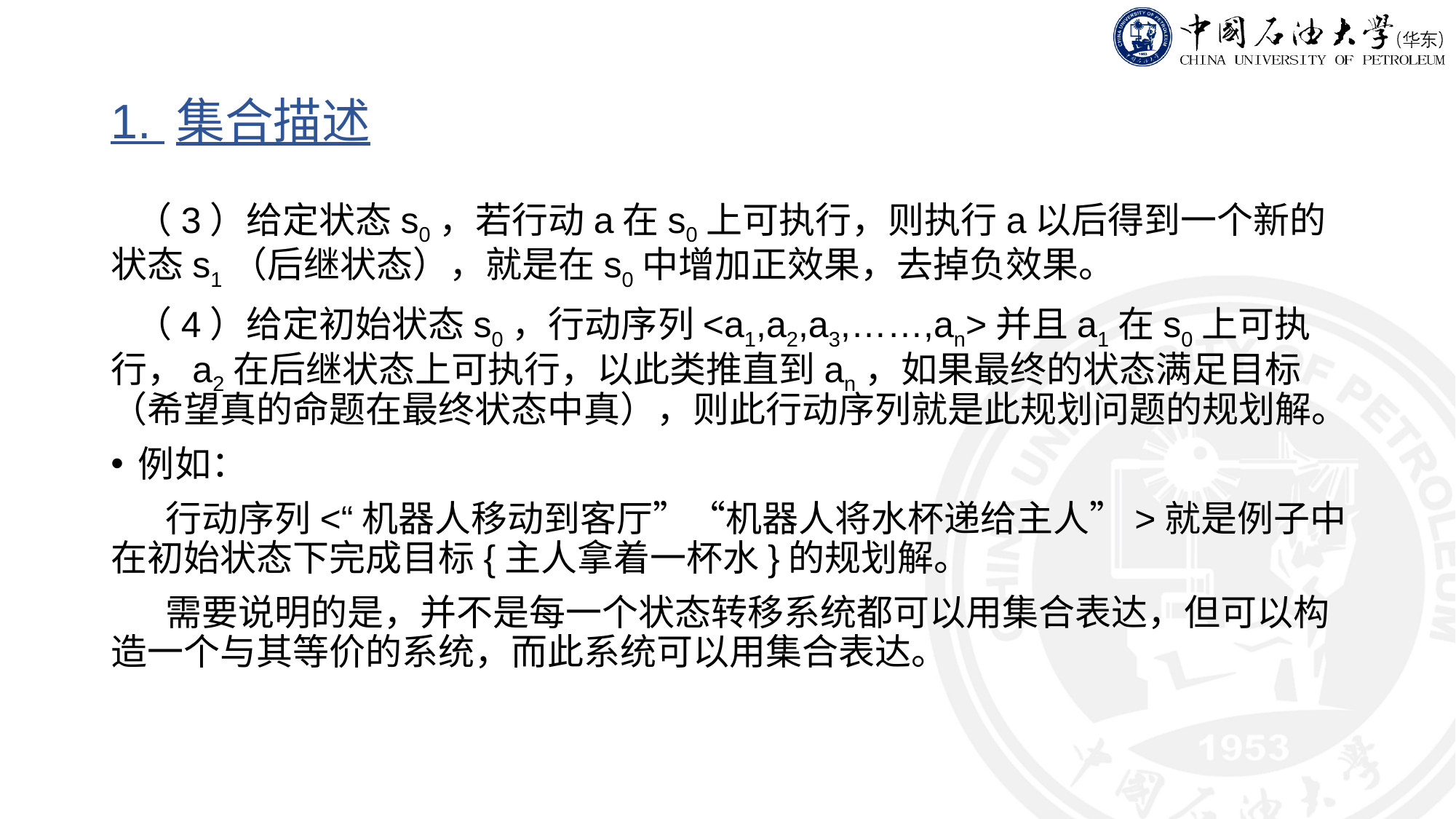

# 1. 集合描述
  （3）给定状态s0，若行动a在s0上可执行，则执行a以后得到一个新的状态s1（后继状态），就是在s0中增加正效果，去掉负效果。
  （4）给定初始状态s0，行动序列<a1,a2,a3,……,an>并且a1在s0上可执行，a2在后继状态上可执行，以此类推直到an，如果最终的状态满足目标（希望真的命题在最终状态中真），则此行动序列就是此规划问题的规划解。
例如：
行动序列<“机器人移动到客厅”“机器人将水杯递给主人”>就是例子中在初始状态下完成目标{主人拿着一杯水}的规划解。
需要说明的是，并不是每一个状态转移系统都可以用集合表达，但可以构造一个与其等价的系统，而此系统可以用集合表达。